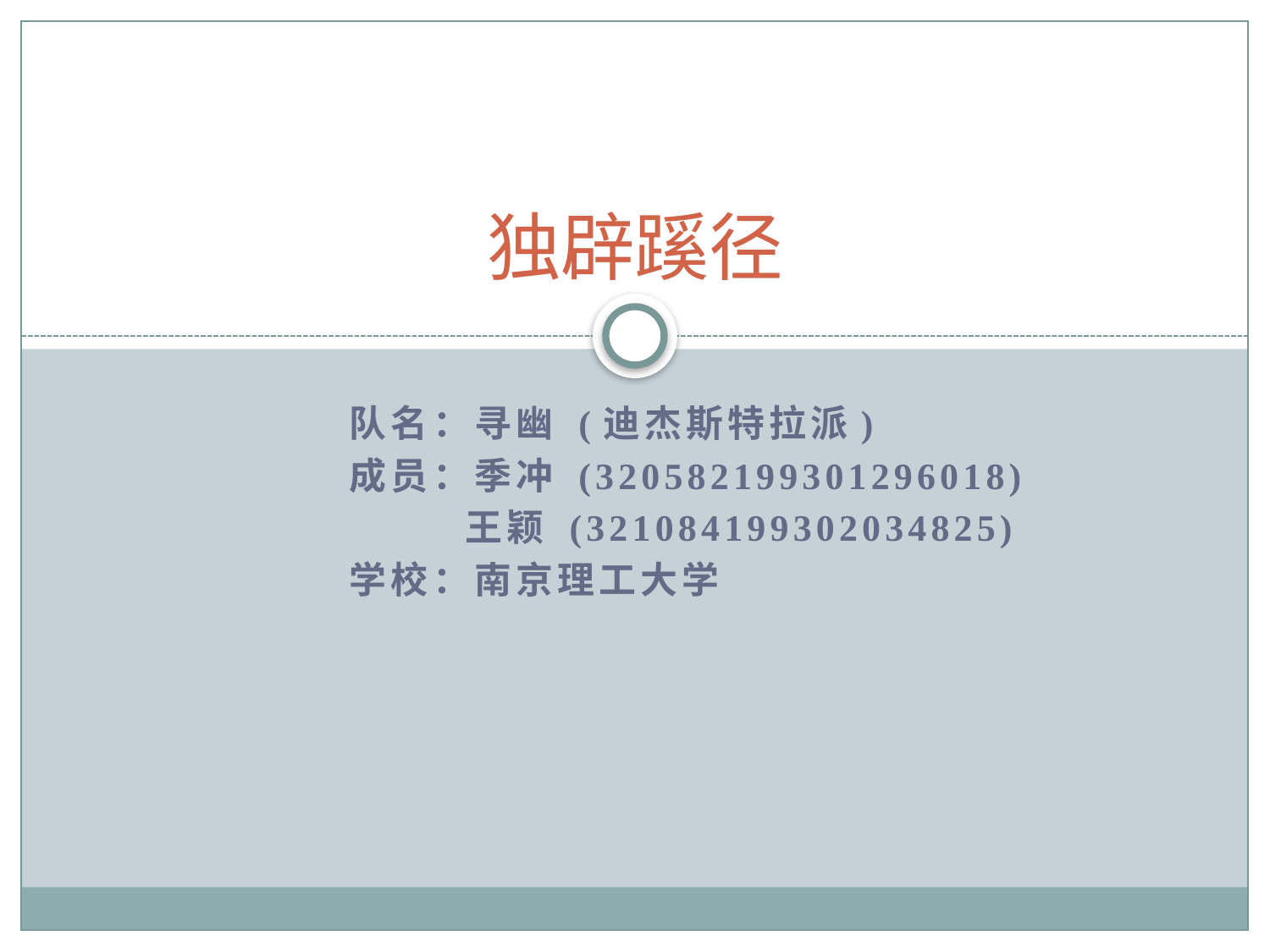

# 独辟蹊径
   队名：寻幽 (迪杰斯特拉派)
   成员：季冲 (320582199301296018)
            王颖 (321084199302034825)
   学校：南京理工大学